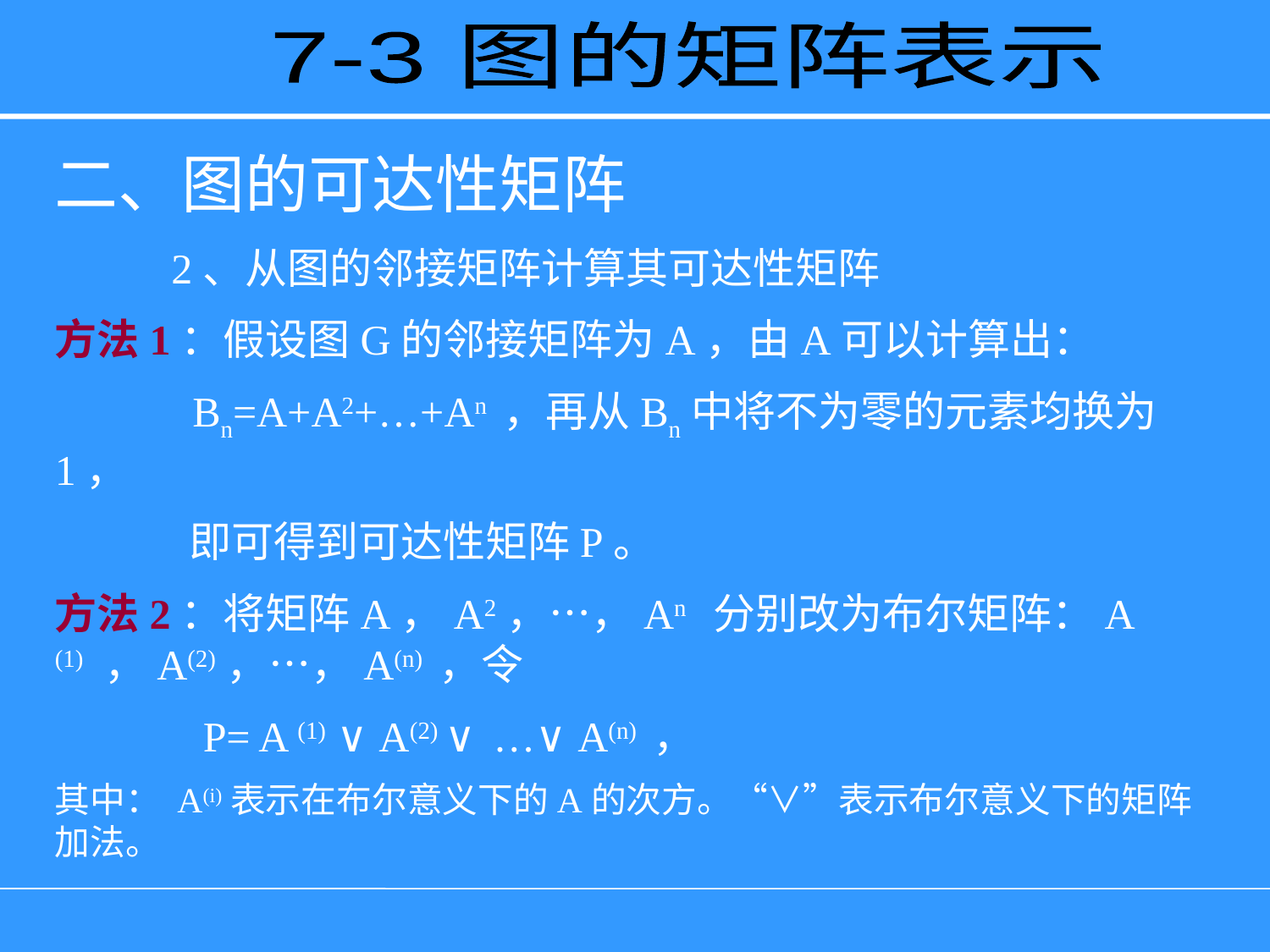

7-3 图的矩阵表示

二、图的可达性矩阵
           2、从图的邻接矩阵计算其可达性矩阵
方法1：假设图G的邻接矩阵为A，由A可以计算出：
             Bn=A+A2+…+An ，再从Bn中将不为零的元素均换为1，
             即可得到可达性矩阵P。
方法2：将矩阵A，A2，…，An  分别改为布尔矩阵：A (1) ，A(2)，…，A(n) ，令
              P= A (1) ∨A(2) ∨ …∨A(n) ，
其中： A(i)表示在布尔意义下的A的次方。“∨”表示布尔意义下的矩阵加法。